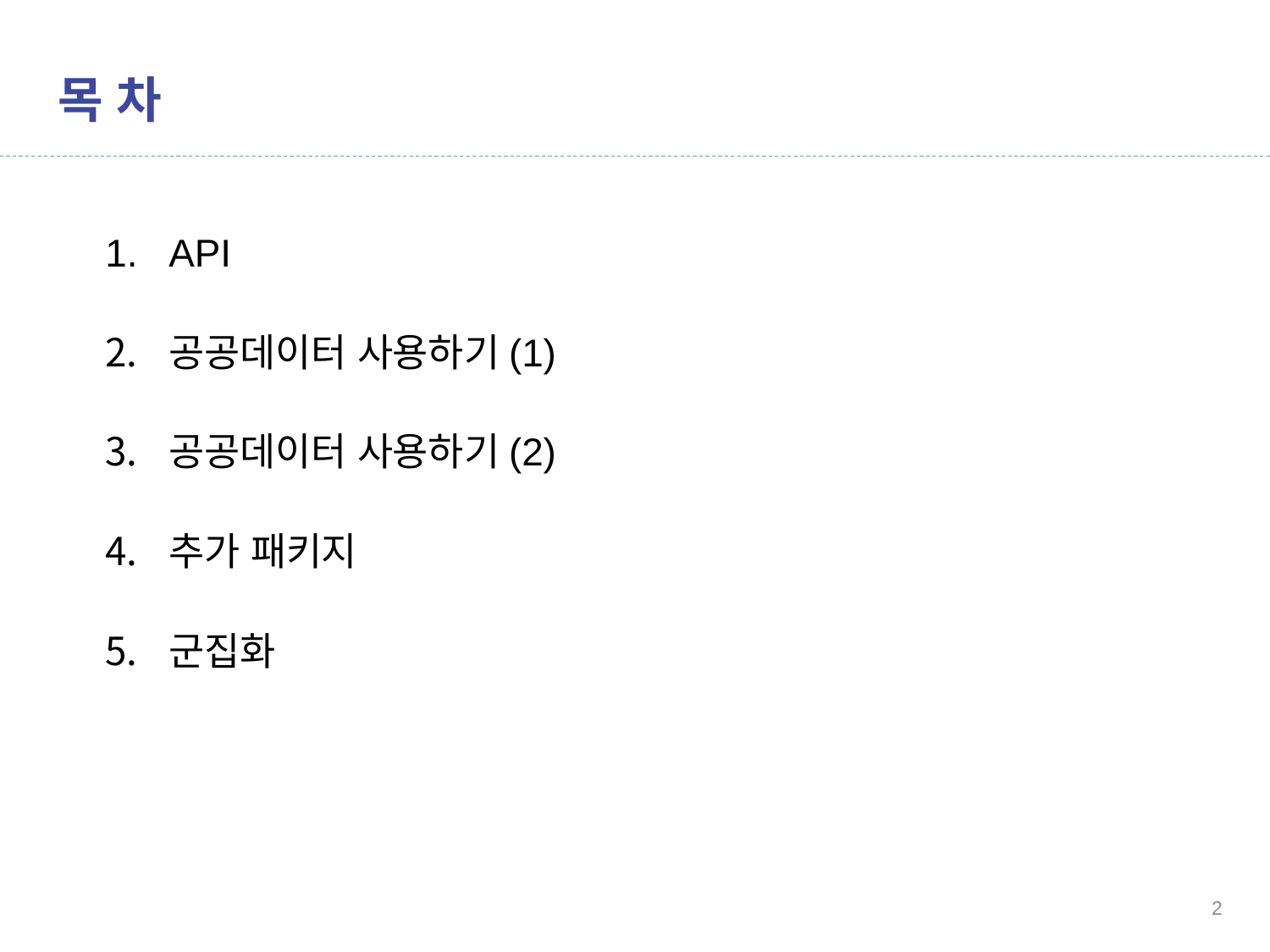

# 목 차
API
공공데이터 사용하기(1)
공공데이터 사용하기(2)
추가 패키지
군집화

2